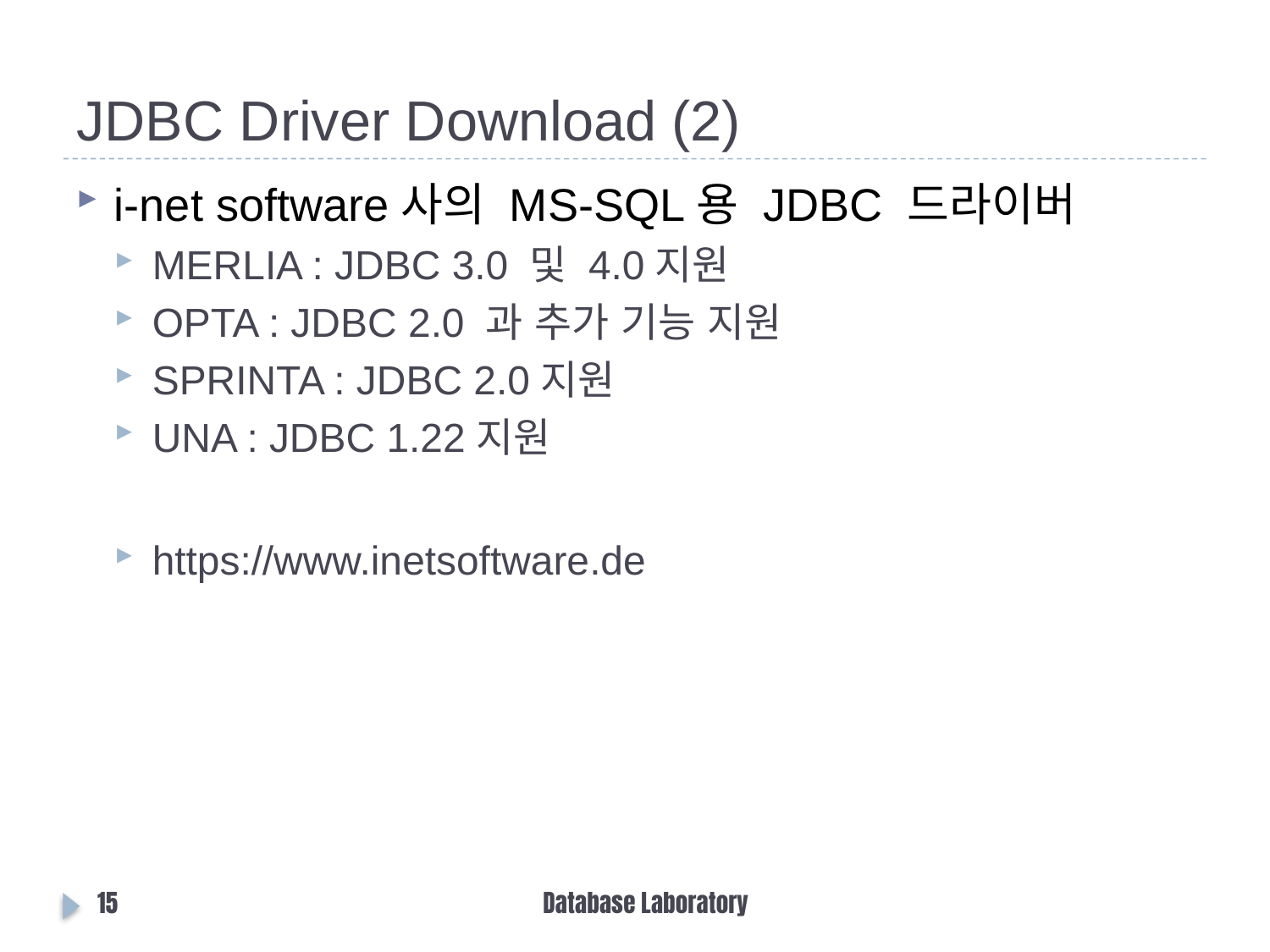

# JDBC Driver Download (2)
i-net software사의 MS-SQL용 JDBC 드라이버
MERLIA : JDBC 3.0 및 4.0지원
OPTA : JDBC 2.0 과 추가 기능 지원
SPRINTA : JDBC 2.0지원
UNA : JDBC 1.22지원

https://www.inetsoftware.de

15
Database Laboratory